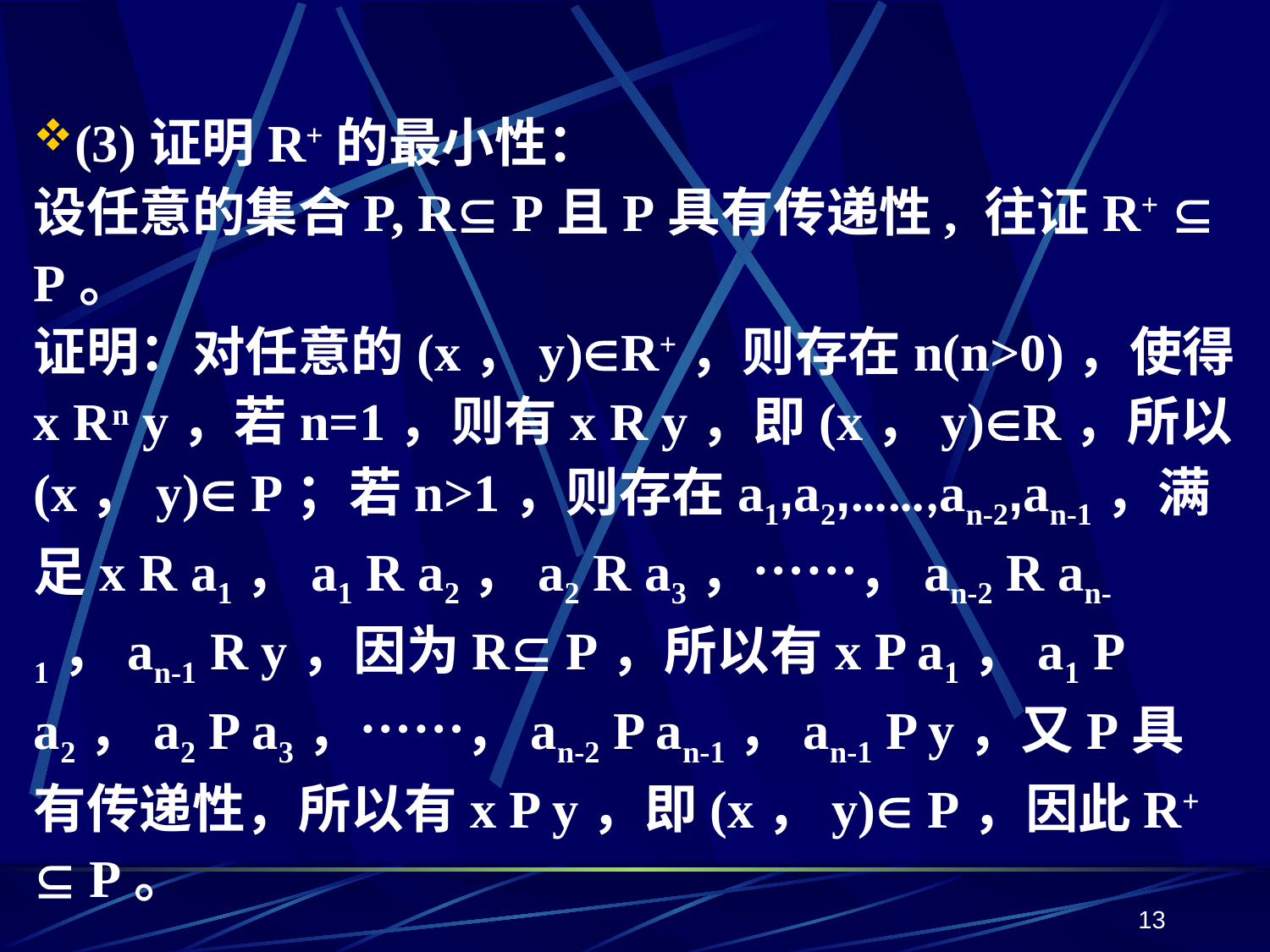

(3)证明R+的最小性：
设任意的集合P, R⊆ P且P具有传递性, 往证R+ ⊆ P。
证明：对任意的(x，y)∈R+，则存在n(n>0)，使得x Rn y，若n=1，则有x R y，即(x，y)∈R，所以(x，y)∈ P；若n>1，则存在a1,a2,……,an-2,an-1，满足x R a1，a1 R a2，a2 R a3，……，an-2 R an-1，an-1 R y，因为R⊆ P，所以有x P a1，a1 P a2，a2 P a3，……，an-2 P an-1，an-1 P y，又P具有传递性，所以有x P y，即(x，y)∈ P，因此R+ ⊆ P。

13